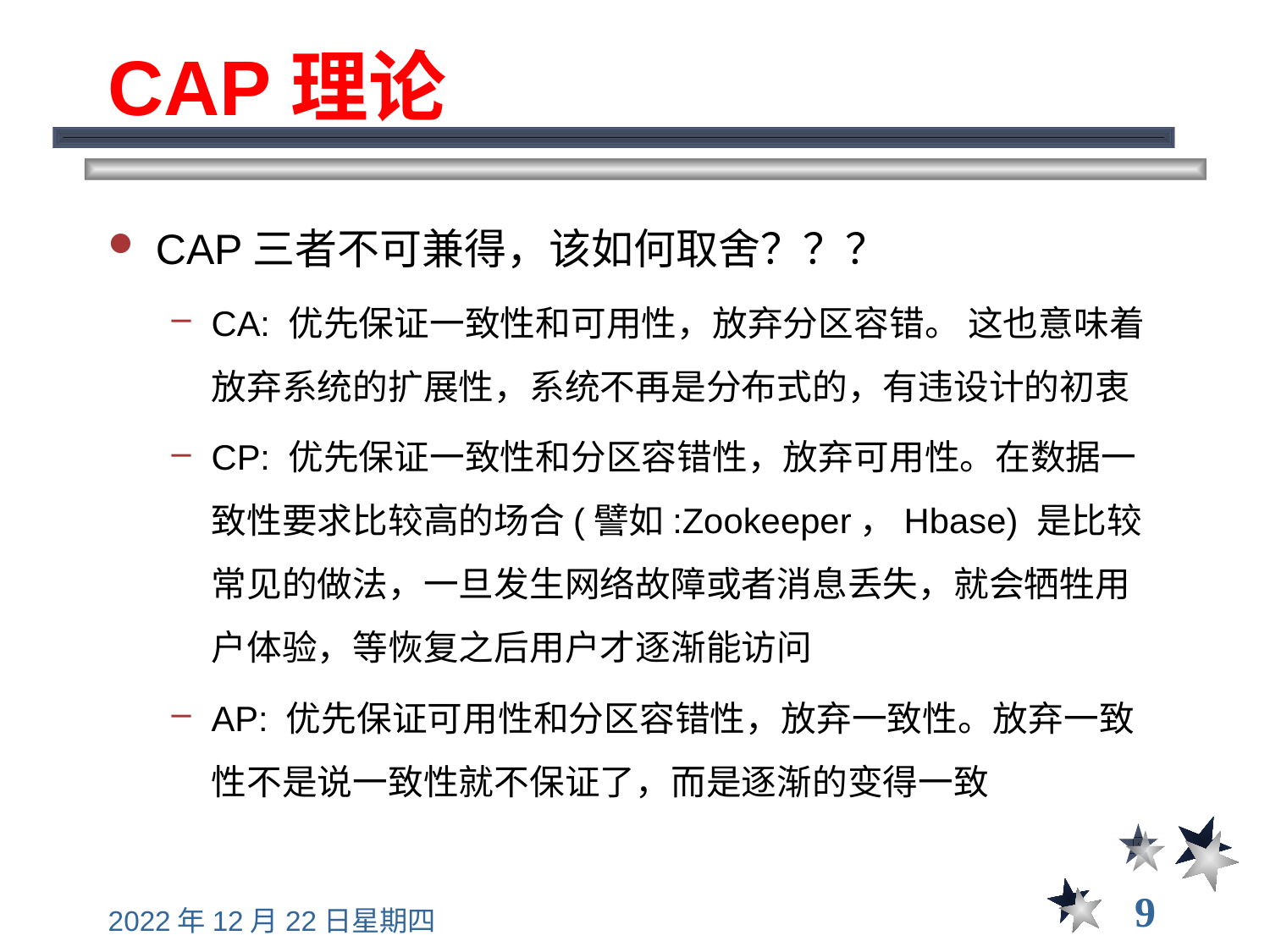

CAP理论
CAP三者不可兼得，该如何取舍？？？
CA: 优先保证一致性和可用性，放弃分区容错。 这也意味着放弃系统的扩展性，系统不再是分布式的，有违设计的初衷
CP: 优先保证一致性和分区容错性，放弃可用性。在数据一致性要求比较高的场合(譬如:Zookeeper，Hbase) 是比较常见的做法，一旦发生网络故障或者消息丢失，就会牺牲用户体验，等恢复之后用户才逐渐能访问
AP: 优先保证可用性和分区容错性，放弃一致性。放弃一致性不是说一致性就不保证了，而是逐渐的变得一致
9
2022年12月22日星期四
大数据管理----前言